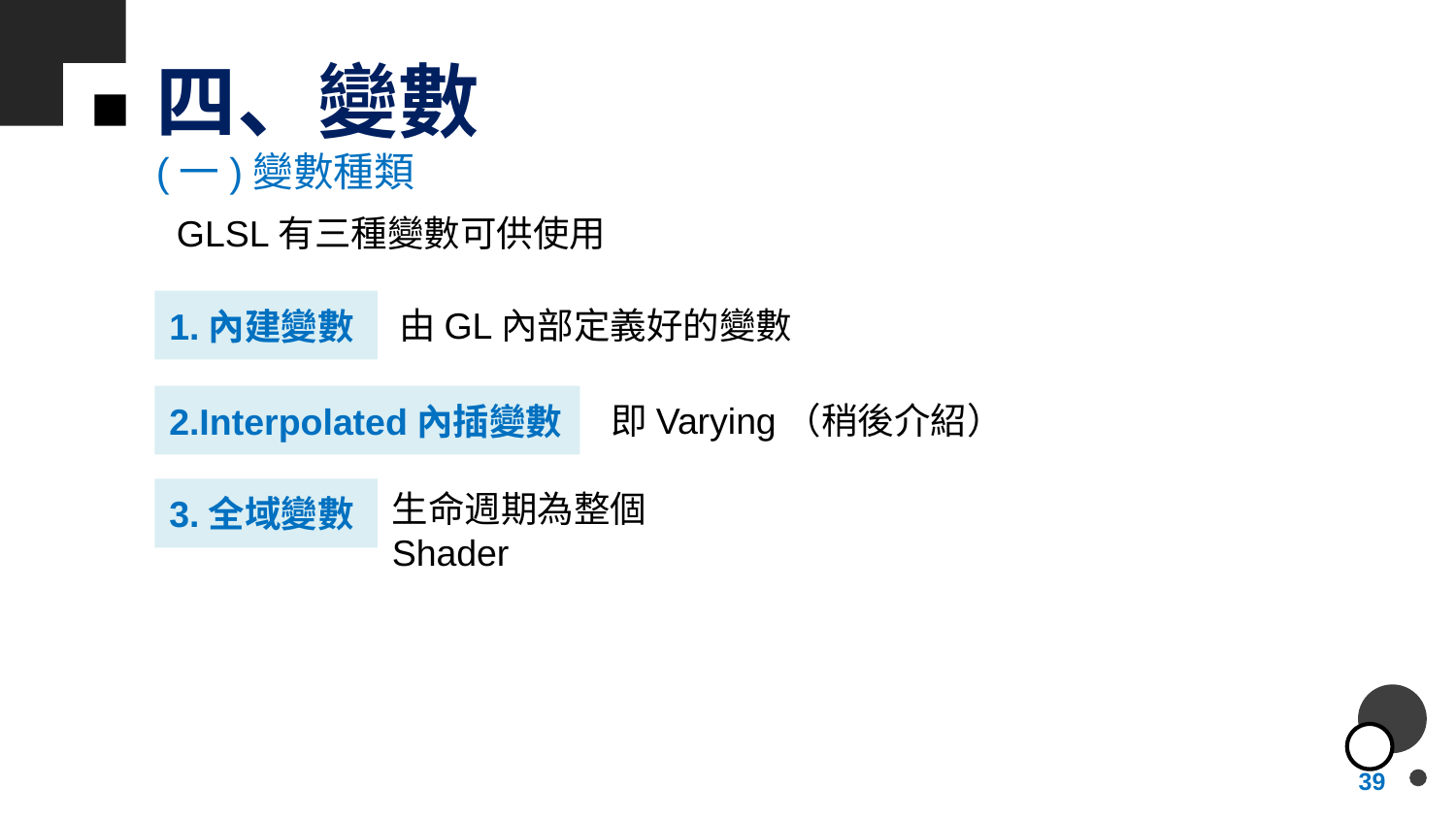

# 四、變數
(一)變數種類
GLSL有三種變數可供使用
1.內建變數
由GL內部定義好的變數
2.Interpolated內插變數
即Varying（稍後介紹）
3.全域變數
生命週期為整個Shader

39